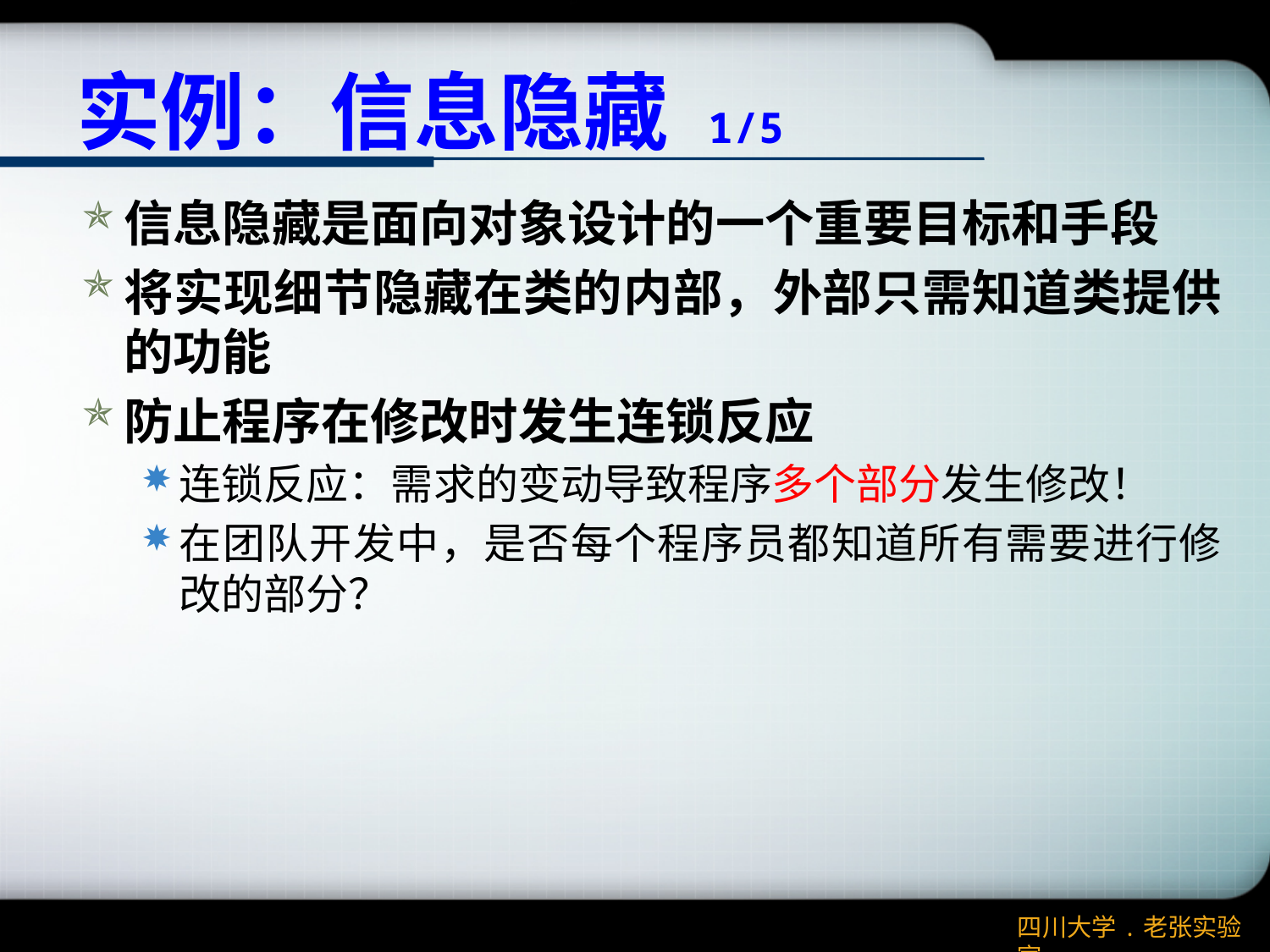

# 实例：信息隐藏 1/5
信息隐藏是面向对象设计的一个重要目标和手段
将实现细节隐藏在类的内部，外部只需知道类提供的功能
防止程序在修改时发生连锁反应
连锁反应：需求的变动导致程序多个部分发生修改！
在团队开发中，是否每个程序员都知道所有需要进行修改的部分？